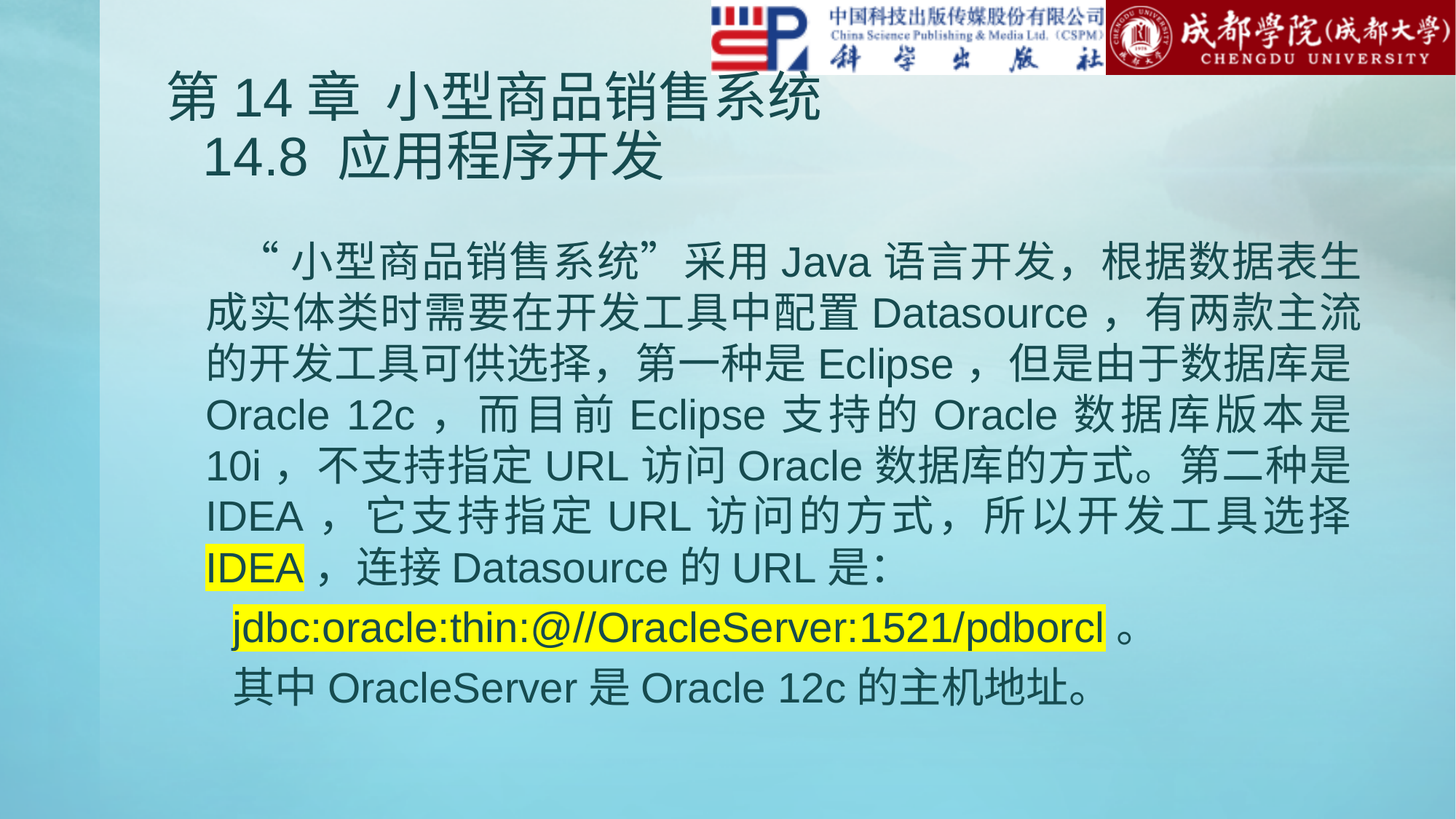

# 第14章  小型商品销售系统 14.8 应用程序开发
“小型商品销售系统”采用Java语言开发，根据数据表生成实体类时需要在开发工具中配置Datasource，有两款主流的开发工具可供选择，第一种是Eclipse，但是由于数据库是Oracle 12c，而目前Eclipse支持的Oracle数据库版本是10i，不支持指定URL访问Oracle数据库的方式。第二种是IDEA，它支持指定URL访问的方式，所以开发工具选择IDEA，连接Datasource的URL是：
jdbc:oracle:thin:@//OracleServer:1521/pdborcl。
其中OracleServer是Oracle 12c的主机地址。